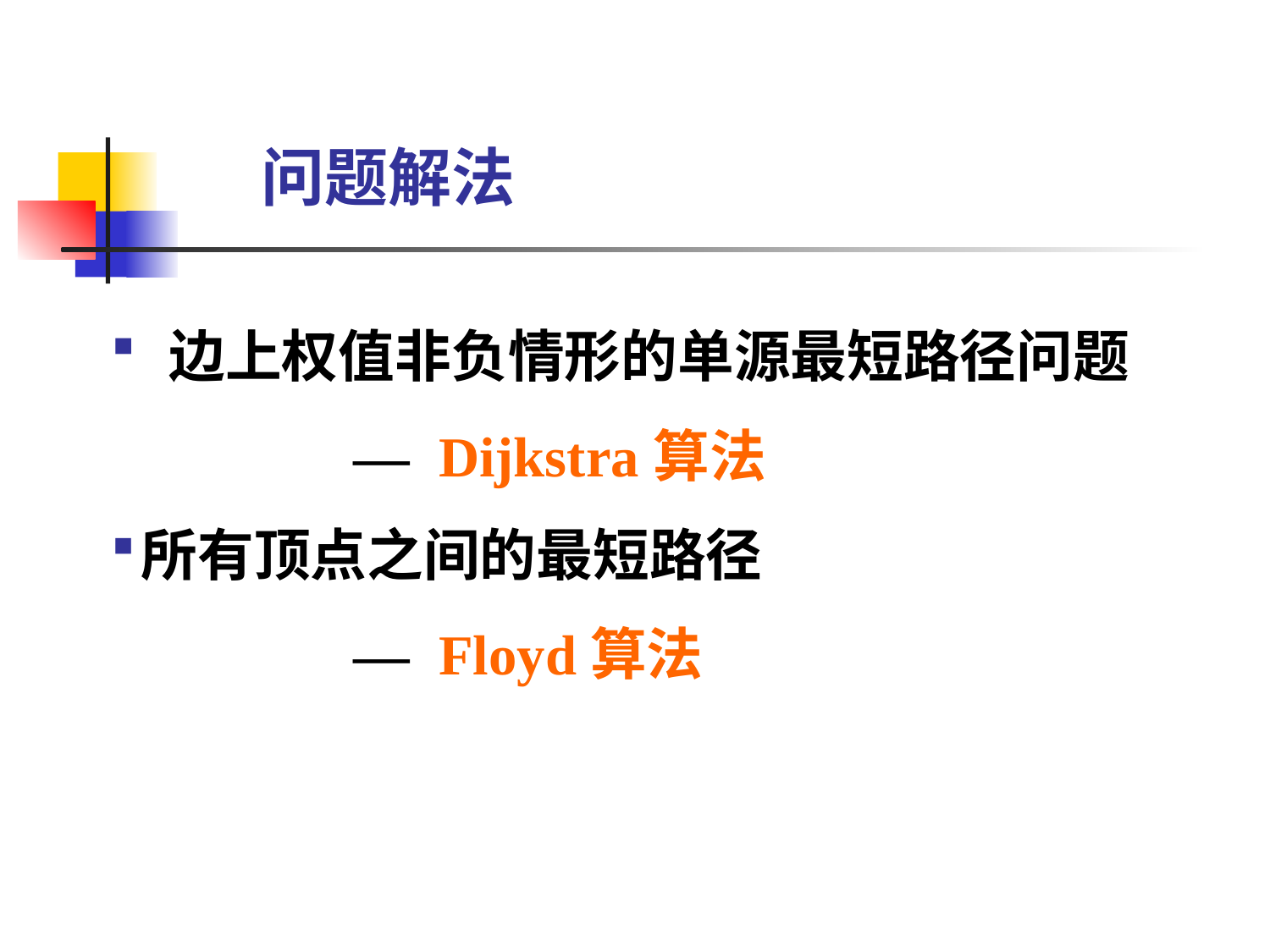

问题解法

 边上权值非负情形的单源最短路径问题
               —  Dijkstra算法
所有顶点之间的最短路径
               —  Floyd算法